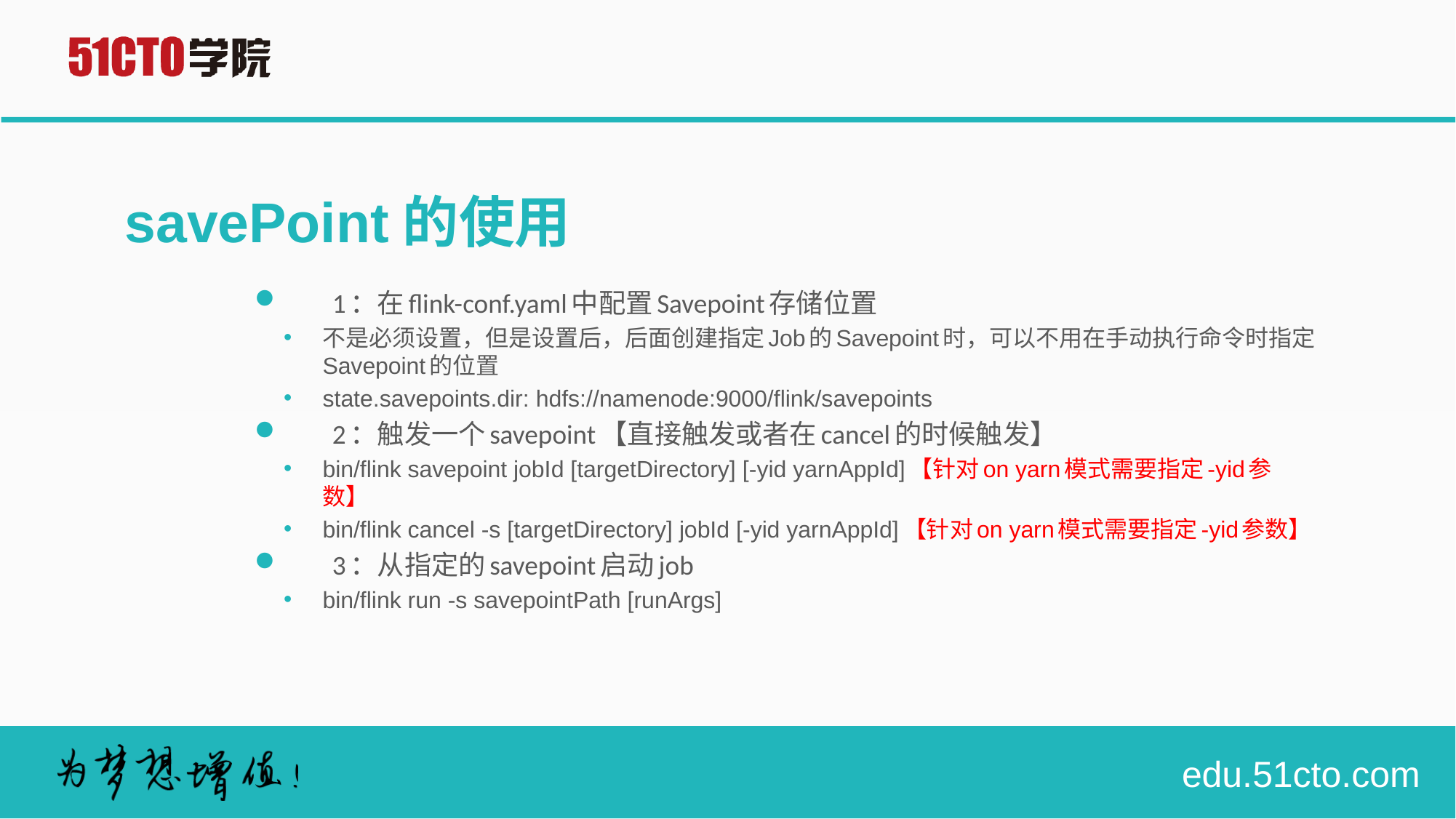

# savePoint的使用
1：在flink-conf.yaml中配置Savepoint存储位置
不是必须设置，但是设置后，后面创建指定Job的Savepoint时，可以不用在手动执行命令时指定Savepoint的位置
state.savepoints.dir: hdfs://namenode:9000/flink/savepoints
2：触发一个savepoint【直接触发或者在cancel的时候触发】
bin/flink savepoint jobId [targetDirectory] [-yid yarnAppId]【针对on yarn模式需要指定-yid参数】
bin/flink cancel -s [targetDirectory] jobId [-yid yarnAppId]【针对on yarn模式需要指定-yid参数】
3：从指定的savepoint启动job
bin/flink run -s savepointPath [runArgs]